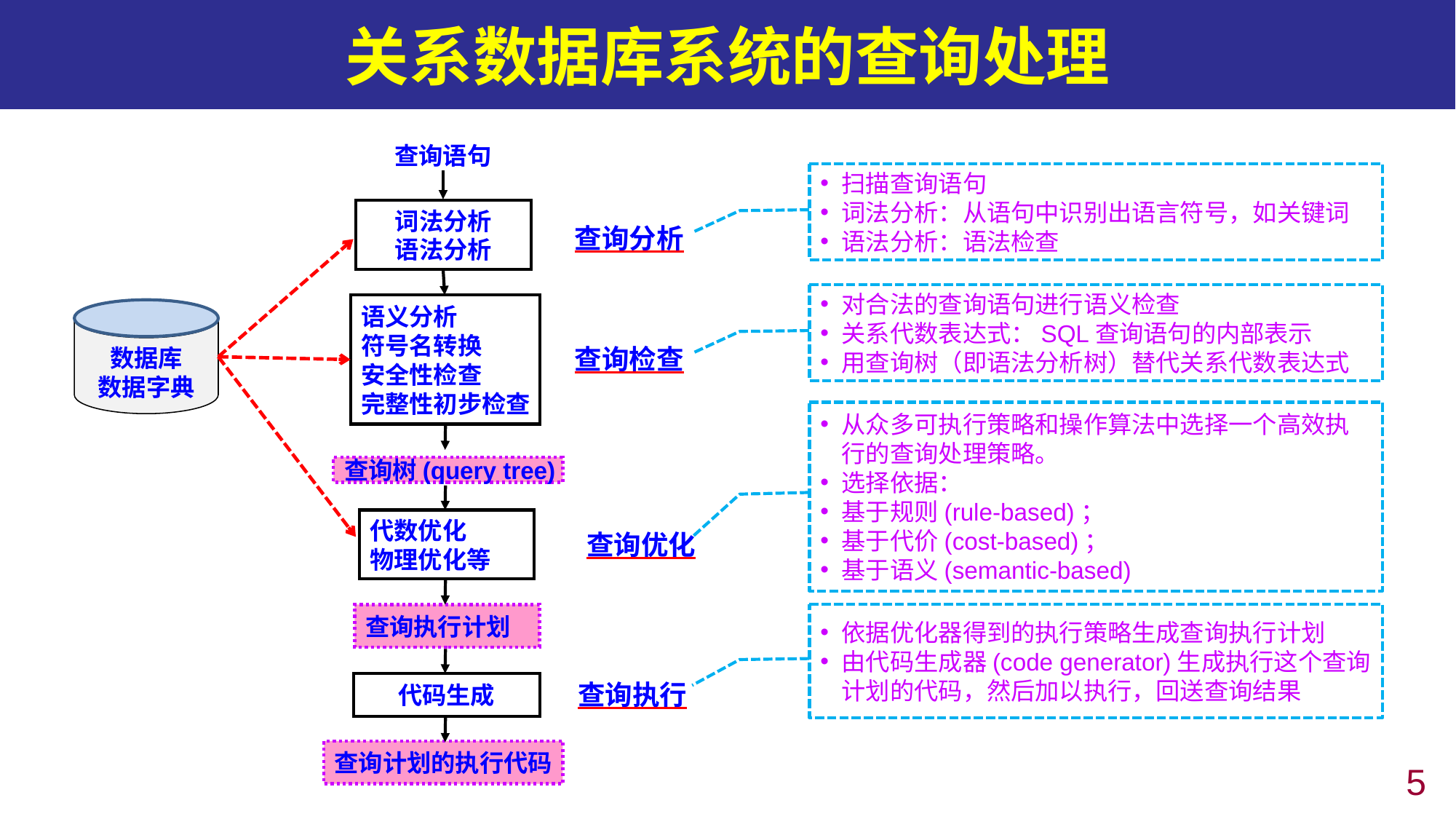

# 关系数据库系统的查询处理
查询语句
扫描查询语句
词法分析：从语句中识别出语言符号，如关键词
语法分析：语法检查

词法分析
语法分析
查询分析

对合法的查询语句进行语义检查
关系代数表达式：SQL查询语句的内部表示
用查询树（即语法分析树）替代关系代数表达式
语义分析
符号名转换
安全性检查
完整性初步检查
数据库
数据字典

查询检查
从众多可执行策略和操作算法中选择一个高效执行的查询处理策略。
选择依据：
基于规则(rule-based)；
基于代价(cost-based)；
基于语义(semantic-based)

查询树(query tree)

代数优化
物理优化等
查询优化

依据优化器得到的执行策略生成查询执行计划
由代码生成器(code generator)生成执行这个查询计划的代码，然后加以执行，回送查询结果
查询执行计划

查询执行
代码生成

查询计划的执行代码
5